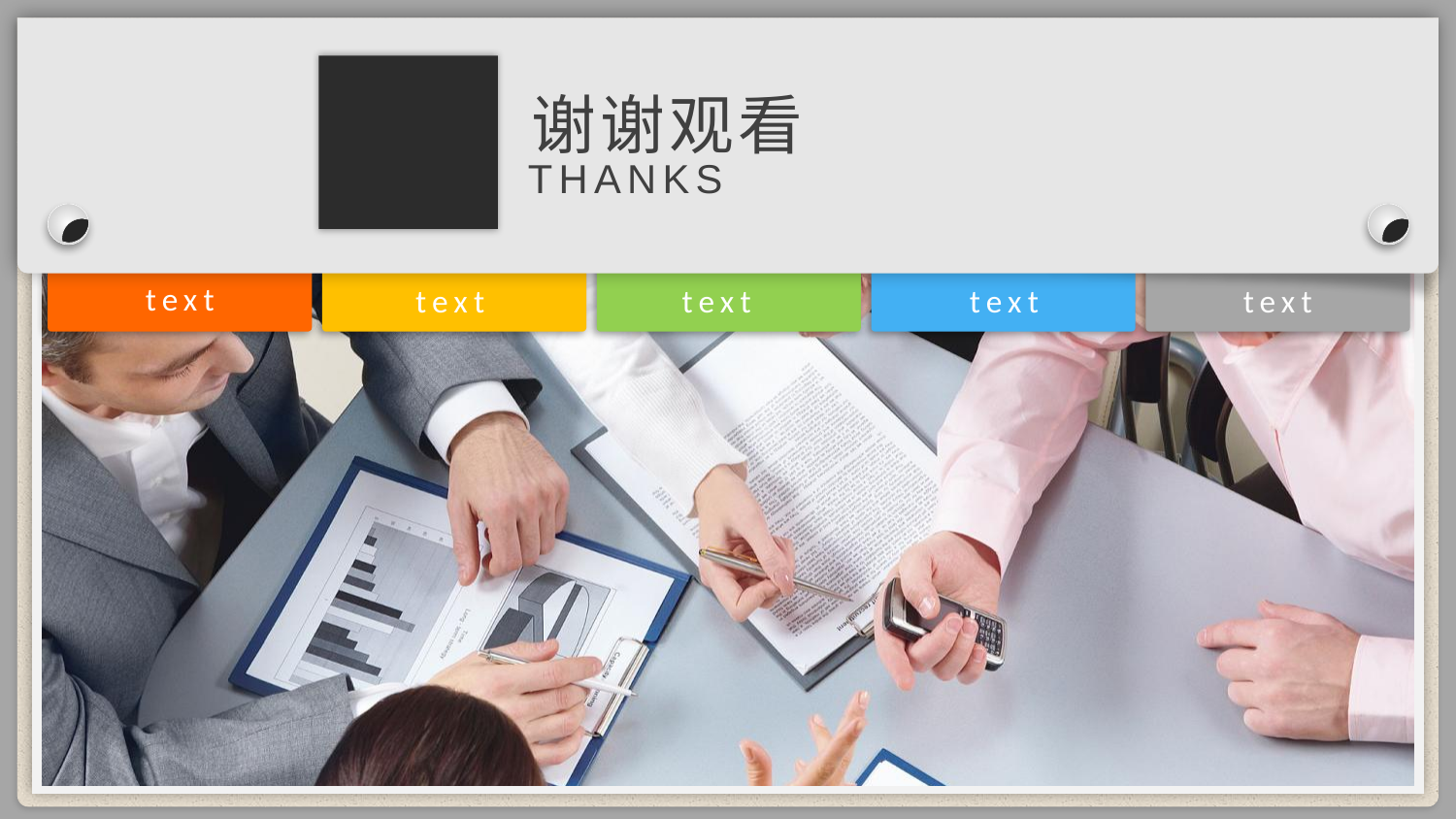

谢谢观看
THANKS
text
text
text
text
text